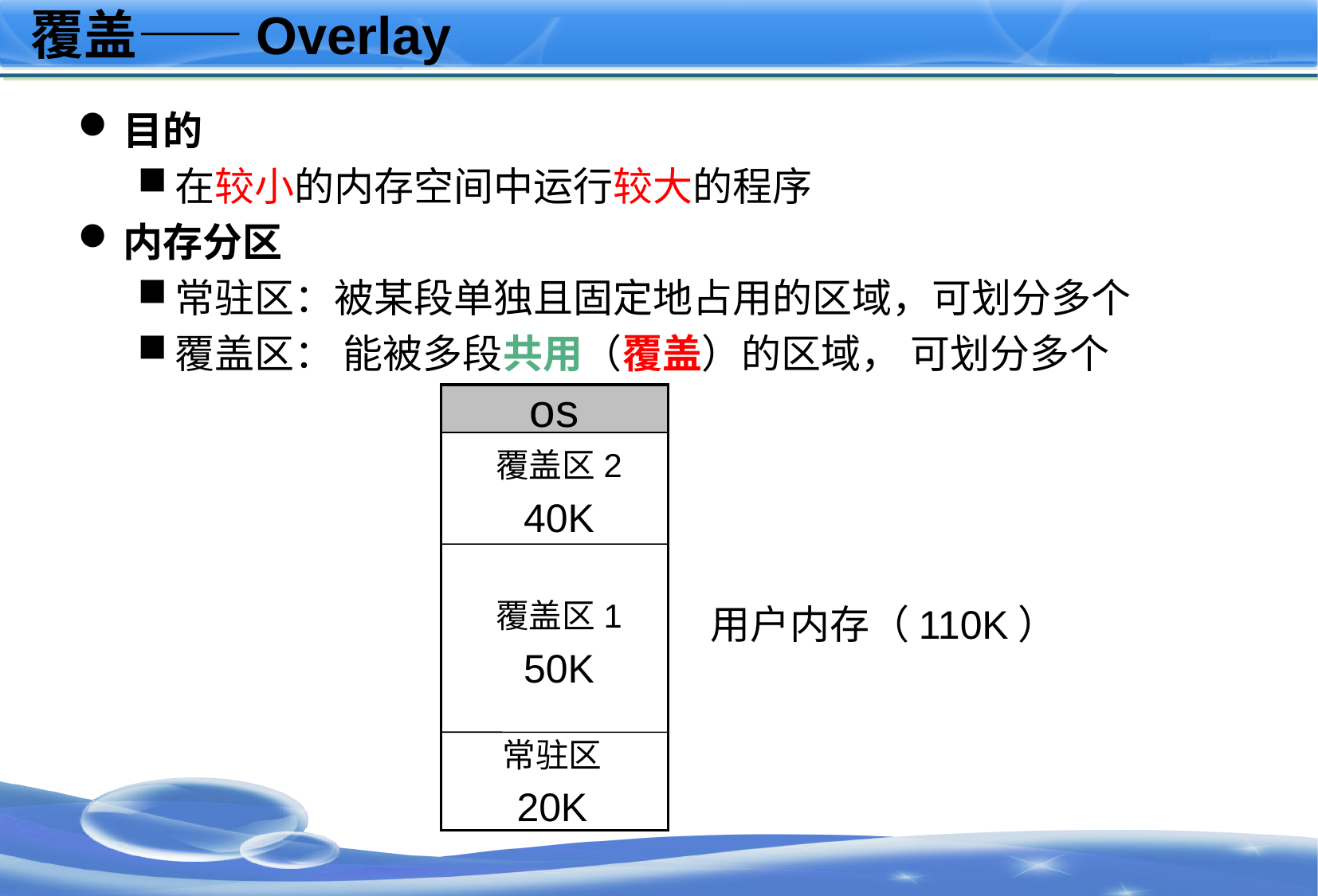

# 覆盖——Overlay
目的
在较小的内存空间中运行较大的程序
内存分区
常驻区：被某段单独且固定地占用的区域，可划分多个
覆盖区： 能被多段共用（覆盖）的区域， 可划分多个

os
覆盖区2
40K

用户内存（110K）
覆盖区1
50K

常驻区
20K